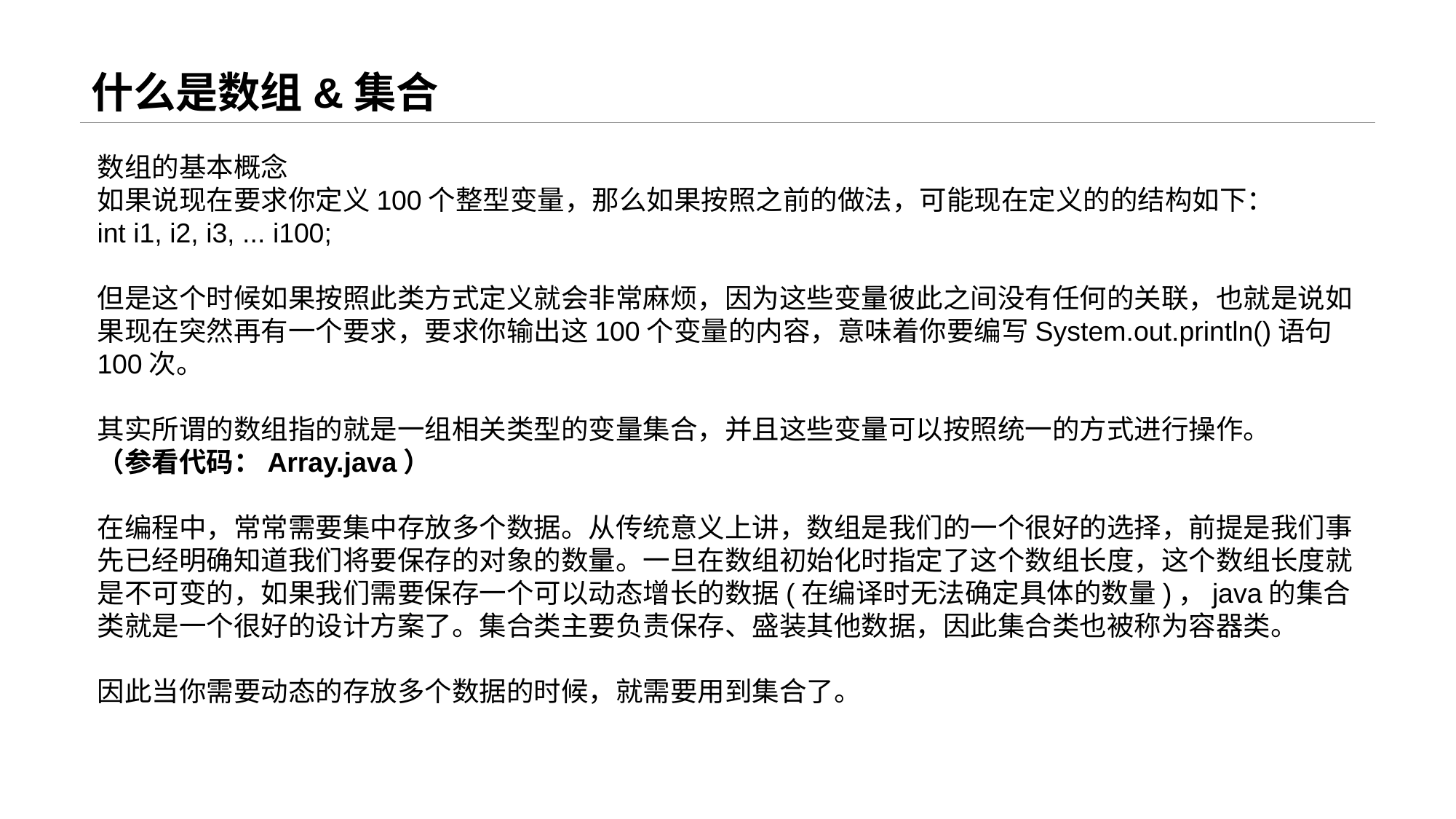

# 什么是数组&集合
数组的基本概念
如果说现在要求你定义100个整型变量，那么如果按照之前的做法，可能现在定义的的结构如下：
int i1, i2, i3, ... i100;

但是这个时候如果按照此类方式定义就会非常麻烦，因为这些变量彼此之间没有任何的关联，也就是说如果现在突然再有一个要求，要求你输出这100个变量的内容，意味着你要编写System.out.println()语句100次。

其实所谓的数组指的就是一组相关类型的变量集合，并且这些变量可以按照统一的方式进行操作。
（参看代码：Array.java）

在编程中，常常需要集中存放多个数据。从传统意义上讲，数组是我们的一个很好的选择，前提是我们事先已经明确知道我们将要保存的对象的数量。一旦在数组初始化时指定了这个数组长度，这个数组长度就是不可变的，如果我们需要保存一个可以动态增长的数据(在编译时无法确定具体的数量)，java的集合类就是一个很好的设计方案了。集合类主要负责保存、盛装其他数据，因此集合类也被称为容器类。

因此当你需要动态的存放多个数据的时候，就需要用到集合了。

16